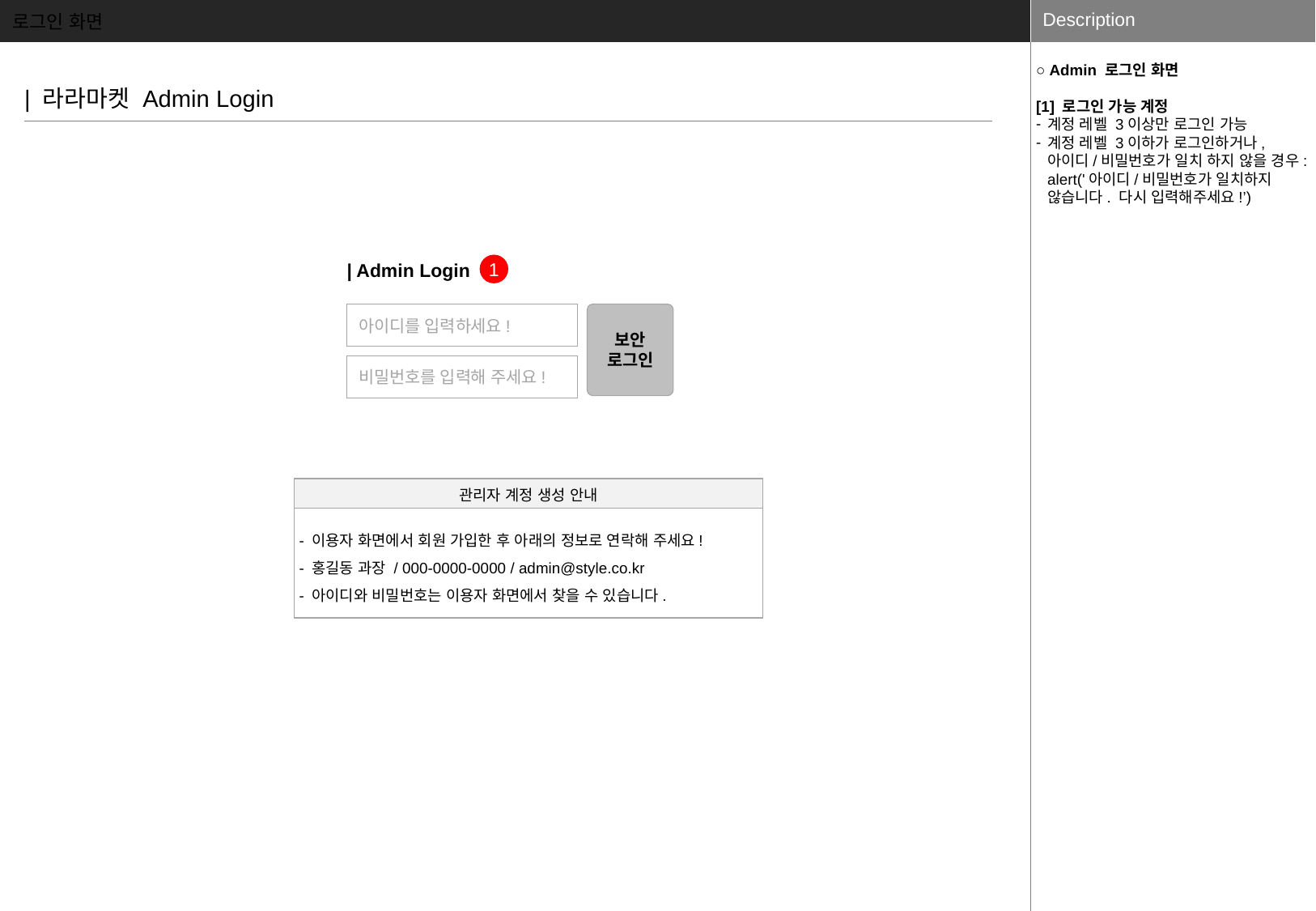

로그인 화면

○ Admin 로그인 화면

[1] 로그인 가능 계정
계정 레벨 3이상만 로그인 가능
계정 레벨 3이하가 로그인하거나, 아이디/비밀번호가 일치 하지 않을 경우: alert('아이디/비밀번호가 일치하지 않습니다. 다시 입력해주세요!’)
| 라라마켓 Admin Login
| Admin Login
1
아이디를 입력하세요!
보안
로그인
비밀번호를 입력해 주세요!
관리자 계정 생성 안내
- 이용자 화면에서 회원 가입한 후 아래의 정보로 연락해 주세요!
- 홍길동 과장 / 000-0000-0000 / admin@style.co.kr
- 아이디와 비밀번호는 이용자 화면에서 찾을 수 있습니다.